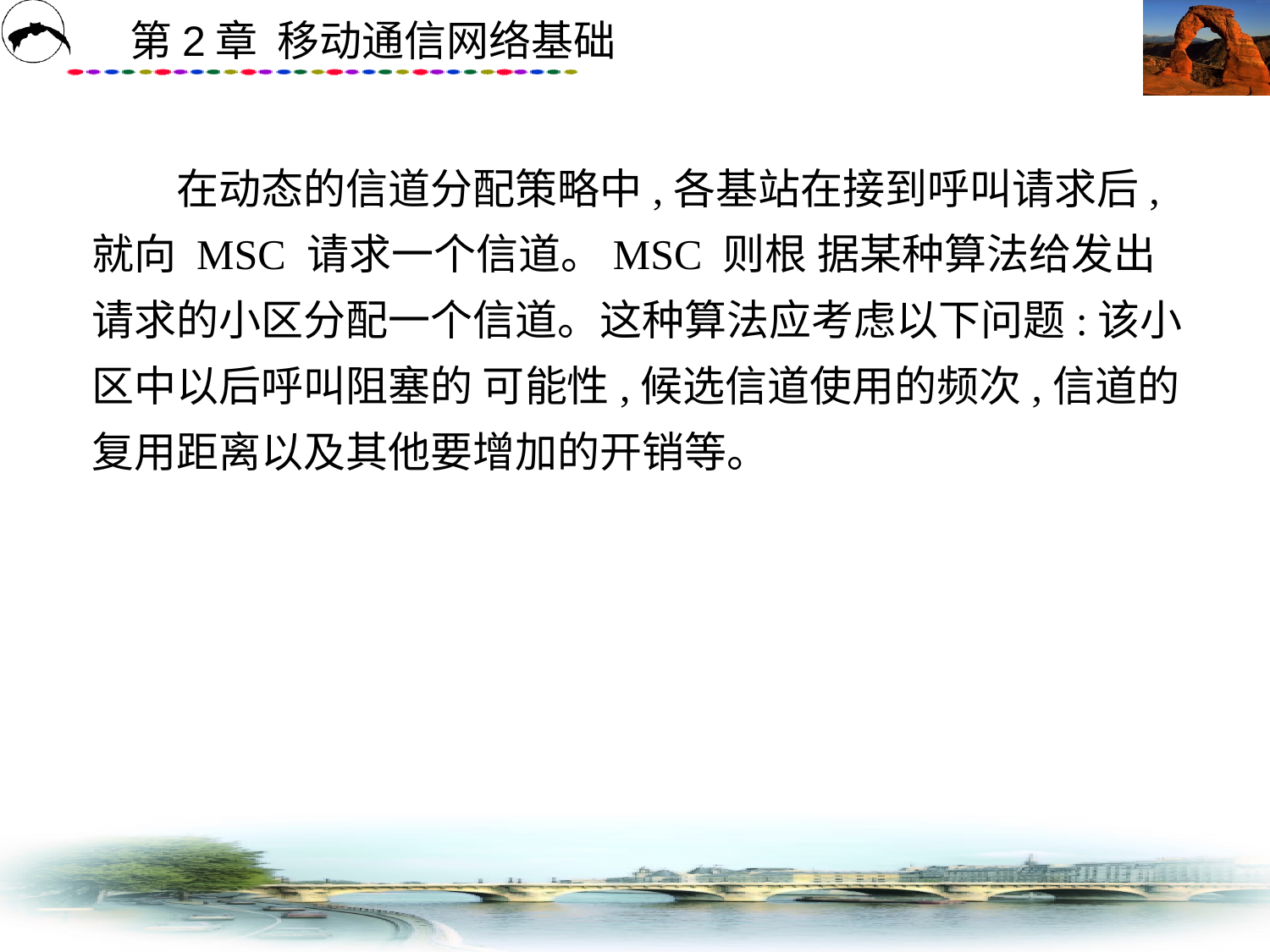

# 在动态的信道分配策略中,各基站在接到呼叫请求后,就向 MSC 请求一个信道。MSC 则根 据某种算法给发出请求的小区分配一个信道。这种算法应考虑以下问题:该小区中以后呼叫阻塞的 可能性,候选信道使用的频次,信道的复用距离以及其他要增加的开销等。